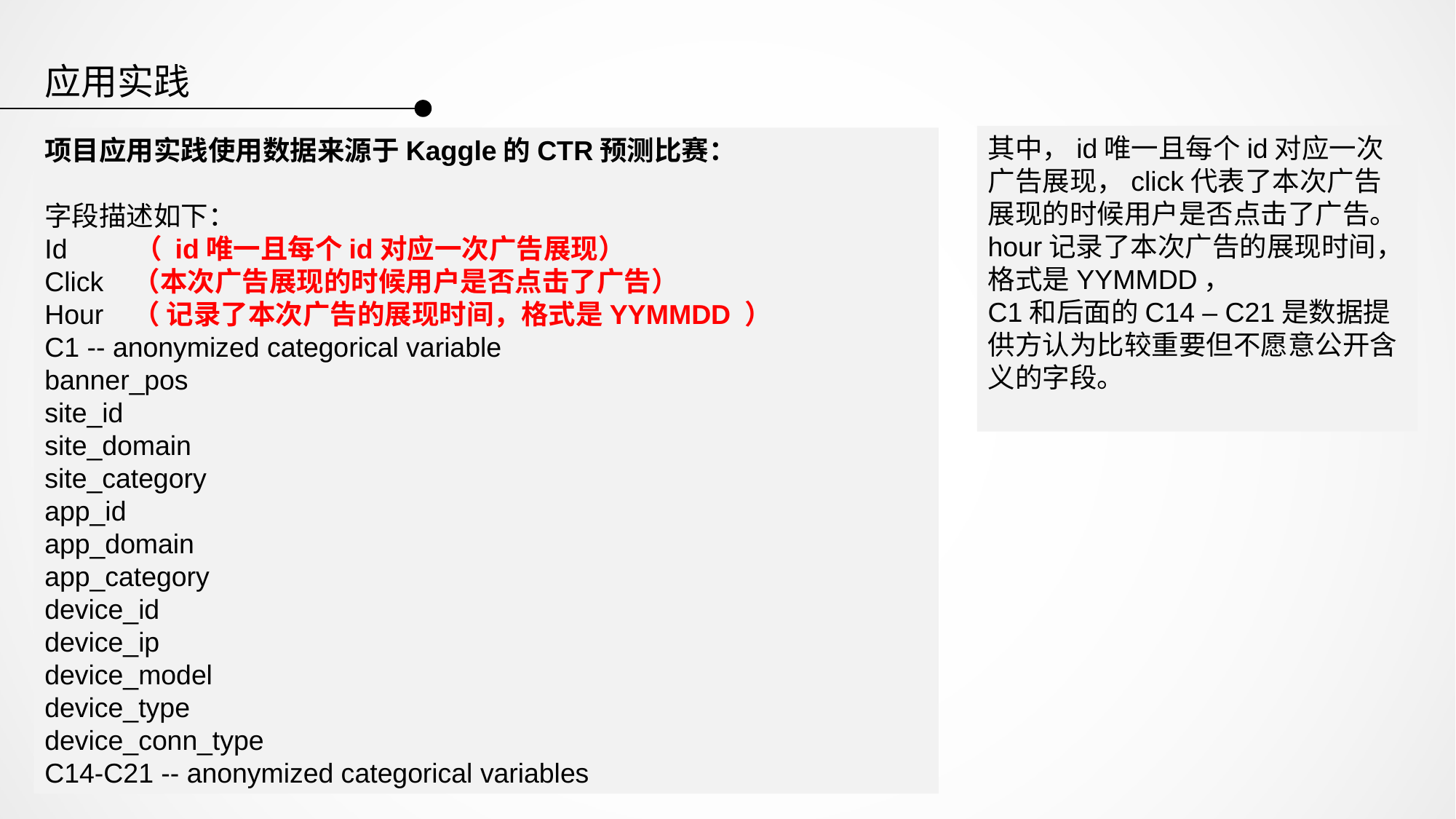

应用实践

项目应用实践使用数据来源于Kaggle的CTR预测比赛：

字段描述如下：
Id        （ id唯一且每个id对应一次广告展现）
Click   （本次广告展现的时候用户是否点击了广告）
Hour   （ 记录了本次广告的展现时间，格式是YYMMDD ）
C1 -- anonymized categorical variable
banner_pos
site_id
site_domain
site_category
app_id
app_domain
app_category
device_id
device_ip
device_model
device_type
device_conn_type
C14-C21 -- anonymized categorical variables
其中，id唯一且每个id对应一次广告展现，click代表了本次广告展现的时候用户是否点击了广告。
hour记录了本次广告的展现时间，格式是YYMMDD，
C1和后面的C14 – C21是数据提供方认为比较重要但不愿意公开含义的字段。